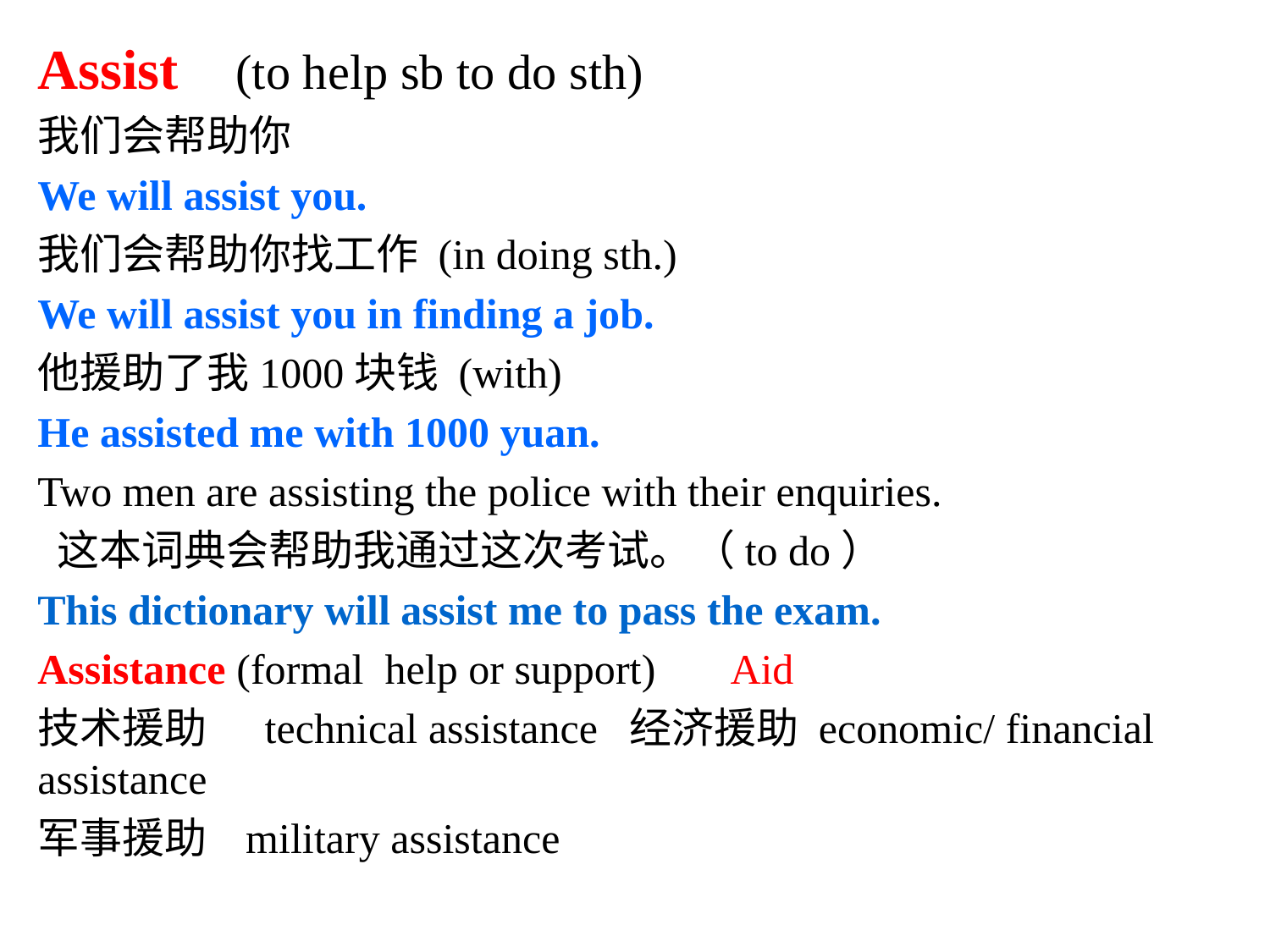

Assist    (to help sb to do sth)
我们会帮助你
We will assist you.
我们会帮助你找工作 (in doing sth.)
We will assist you in finding a job.
他援助了我1000块钱 (with)
He assisted me with 1000 yuan.
Two men are assisting the police with their enquiries.
 这本词典会帮助我通过这次考试。（to do）
This dictionary will assist me to pass the exam.
Assistance (formal  help or support)       Aid
技术援助     technical assistance  经济援助 economic/ financial assistance
军事援助   military assistance